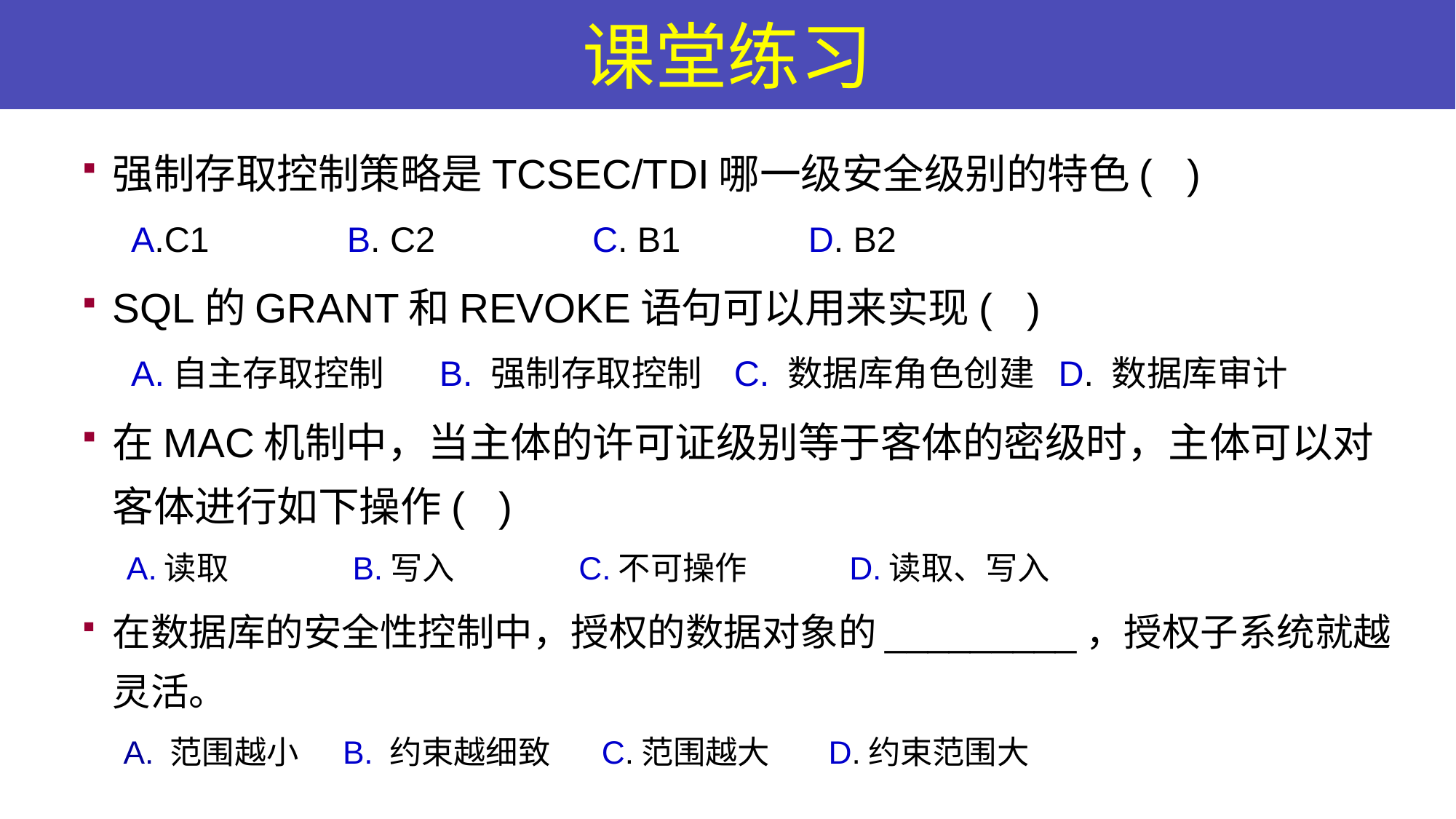

# 课堂练习
强制存取控制策略是TCSEC/TDI哪一级安全级别的特色(   )
     A.C1              B. C2                C. B1             D. B2
SQL的GRANT和REVOKE语句可以用来实现(   )
     A.自主存取控制      B. 强制存取控制   C. 数据库角色创建  D. 数据库审计
在MAC机制中，当主体的许可证级别等于客体的密级时，主体可以对客体进行如下操作(   )
     A.读取                B.写入                C.不可操作             D.读取、写入
在数据库的安全性控制中，授权的数据对象的_________，授权子系统就越灵活。
A. 范围越小     B. 约束越细致      C.范围越大       D.约束范围大
73